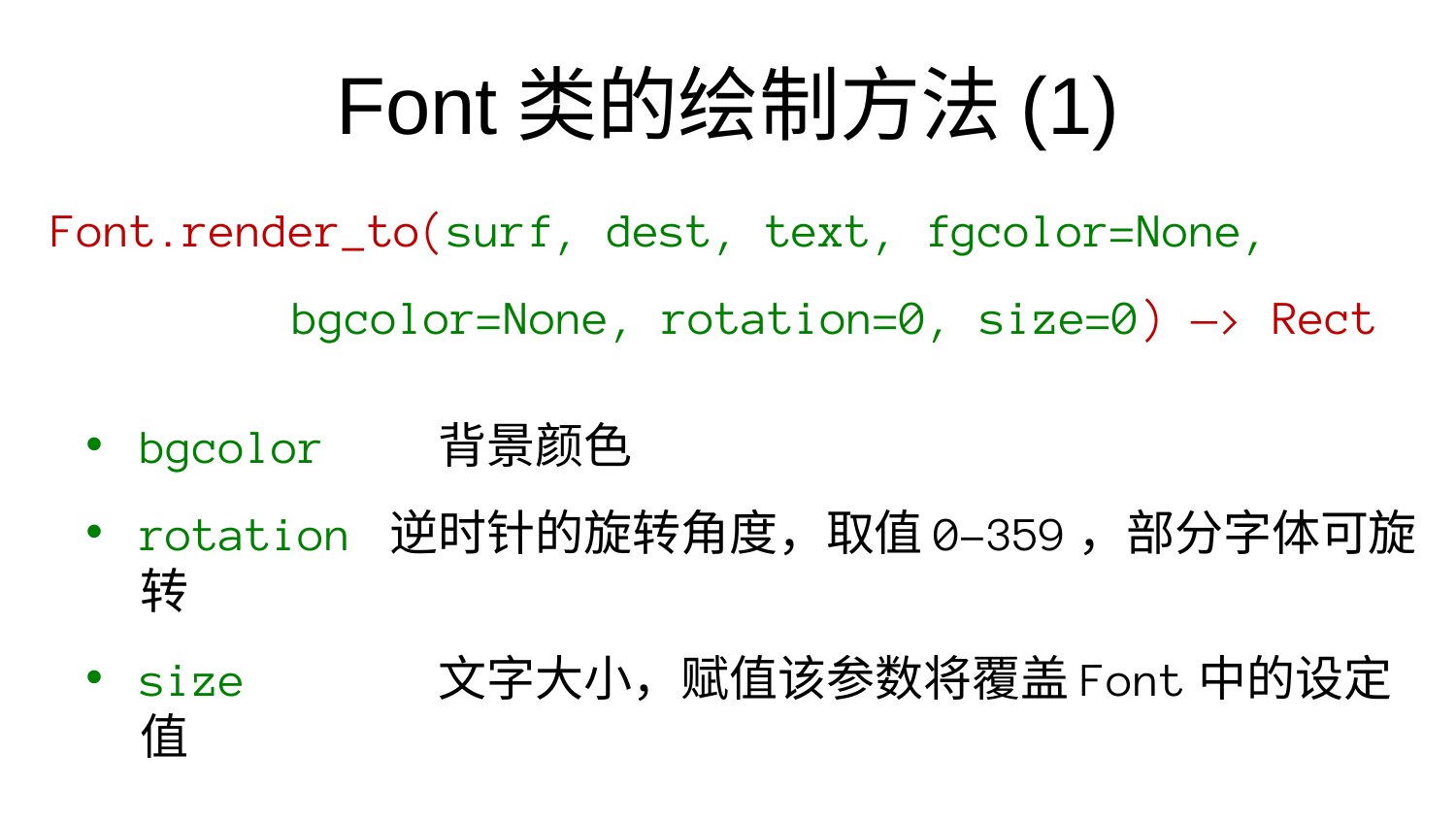

# Font类的绘制方法(1)
Font.render_to(surf, dest, text, fgcolor=None,  bgcolor=None, rotation=0, size=0) —> Rect
bgcolor	背景颜色
rotation 逆时针的旋转角度，取值0-359，部分字体可旋转
size	文字大小，赋值该参数将覆盖Font中的设定值